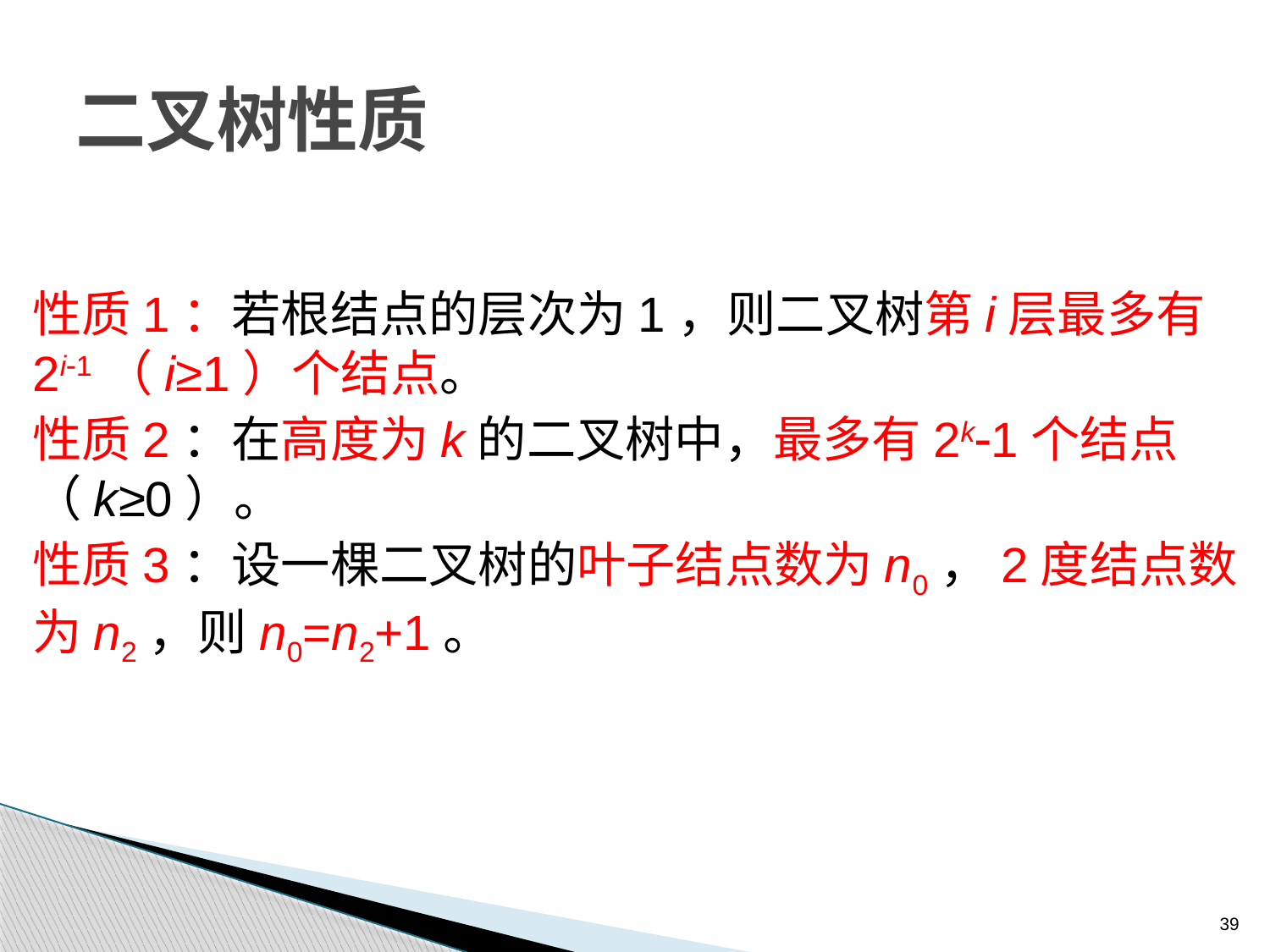

# 二叉树性质
性质1：若根结点的层次为1，则二叉树第i层最多有2i−1（i≥1）个结点。
性质2：在高度为k的二叉树中，最多有2k−1个结点（k≥0）。
性质3：设一棵二叉树的叶子结点数为n0，2度结点数为n2，则n0=n2+1。

39